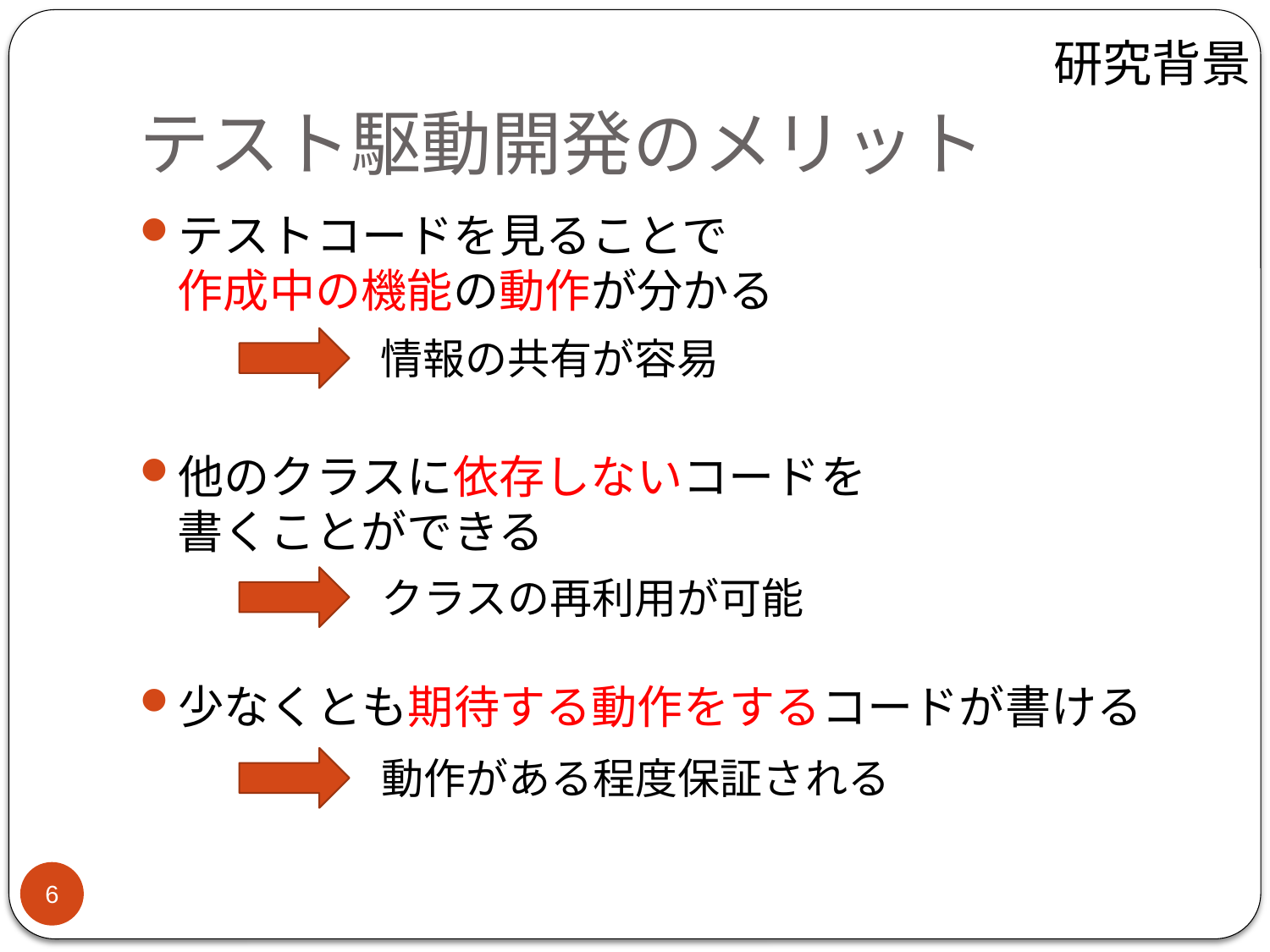

研究背景
# テスト駆動開発のメリット
テストコードを見ることで
作成中の機能の動作が分かる

他のクラスに依存しないコードを
書くことができる
少なくとも期待する動作をするコードが書ける
情報の共有が容易

クラスの再利用が可能

動作がある程度保証される

6